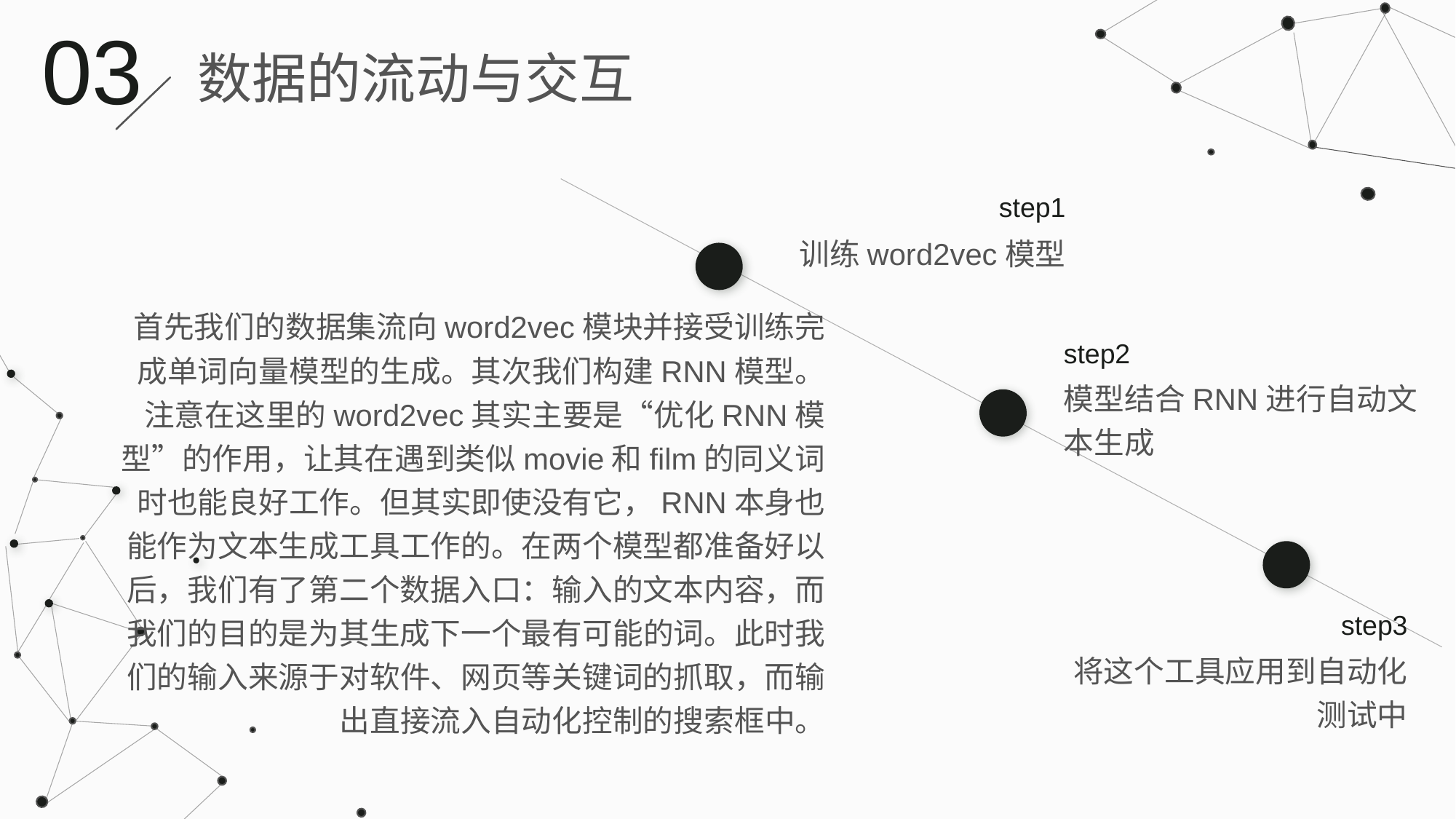

03

数据的流动与交互

step1
训练word2vec模型

首先我们的数据集流向word2vec模块并接受训练完成单词向量模型的生成。其次我们构建RNN模型。注意在这里的word2vec其实主要是“优化RNN模型”的作用，让其在遇到类似movie和film的同义词时也能良好工作。但其实即使没有它，RNN本身也能作为文本生成工具工作的。在两个模型都准备好以后，我们有了第二个数据入口：输入的文本内容，而我们的目的是为其生成下一个最有可能的词。此时我们的输入来源于对软件、网页等关键词的抓取，而输出直接流入自动化控制的搜索框中。
step2
模型结合RNN进行自动文本生成

step3
将这个工具应用到自动化测试中